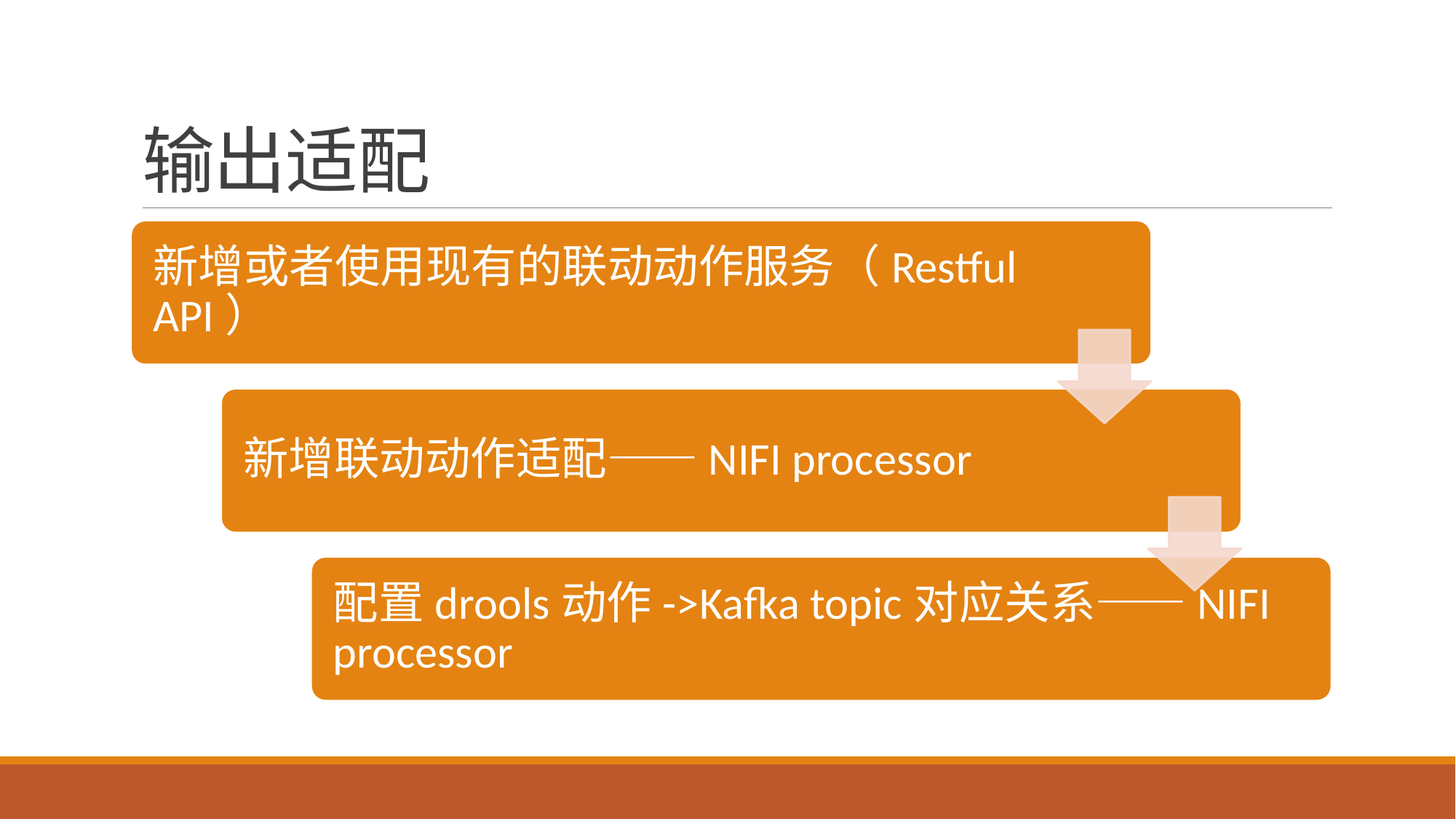

# 输出适配
新增或者使用现有的联动动作服务（Restful API）
新增联动动作适配——NIFI processor
配置drools动作->Kafka topic对应关系——NIFI processor